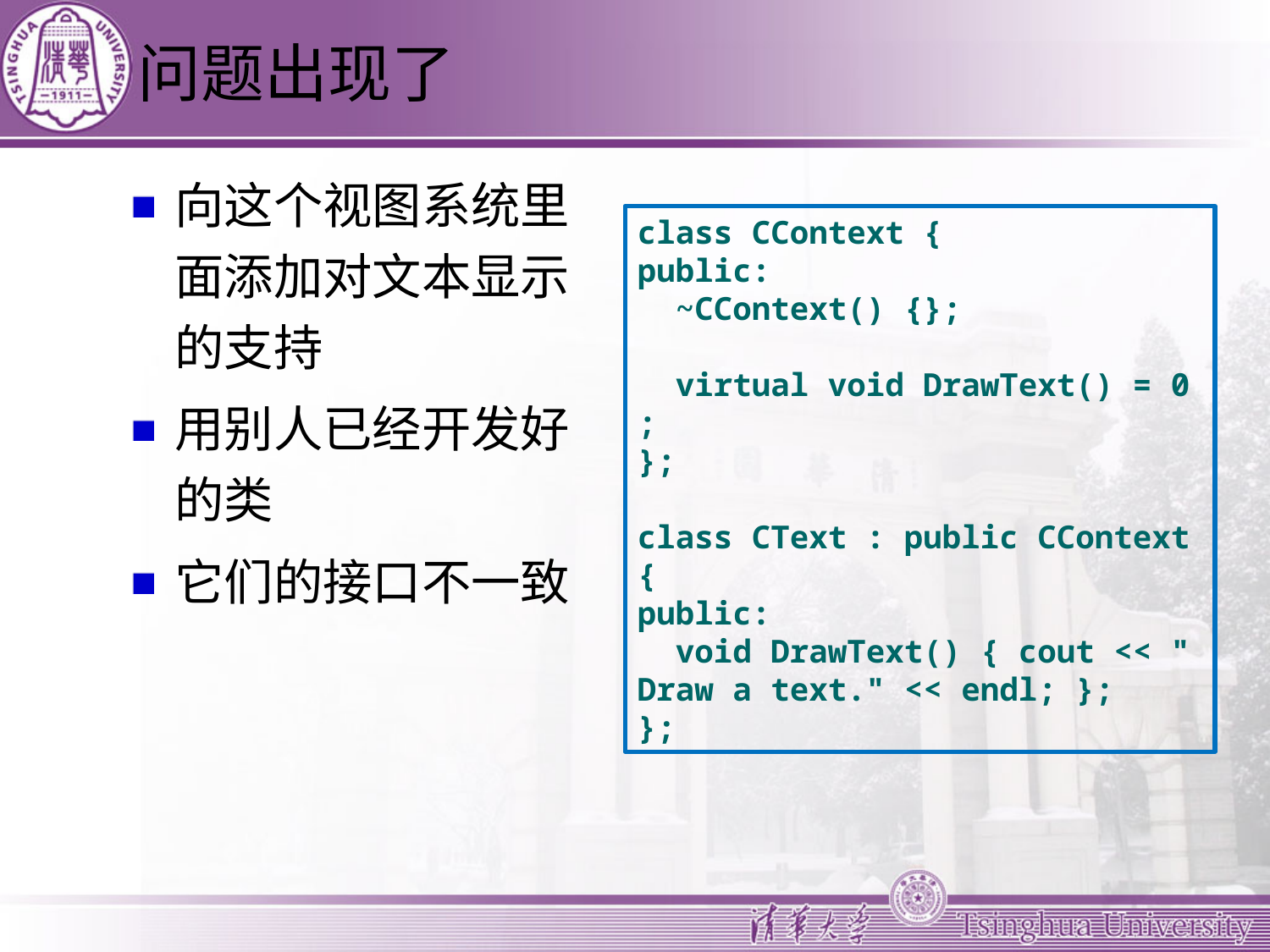

# 问题出现了
向这个视图系统里面添加对文本显示的支持
用别人已经开发好的类
它们的接口不一致
class CContext {
public:
  ~CContext() {};
  virtual void DrawText() = 0;
};
class CText : public CContext {
public:
  void DrawText() { cout << "Draw a text." << endl; };
};